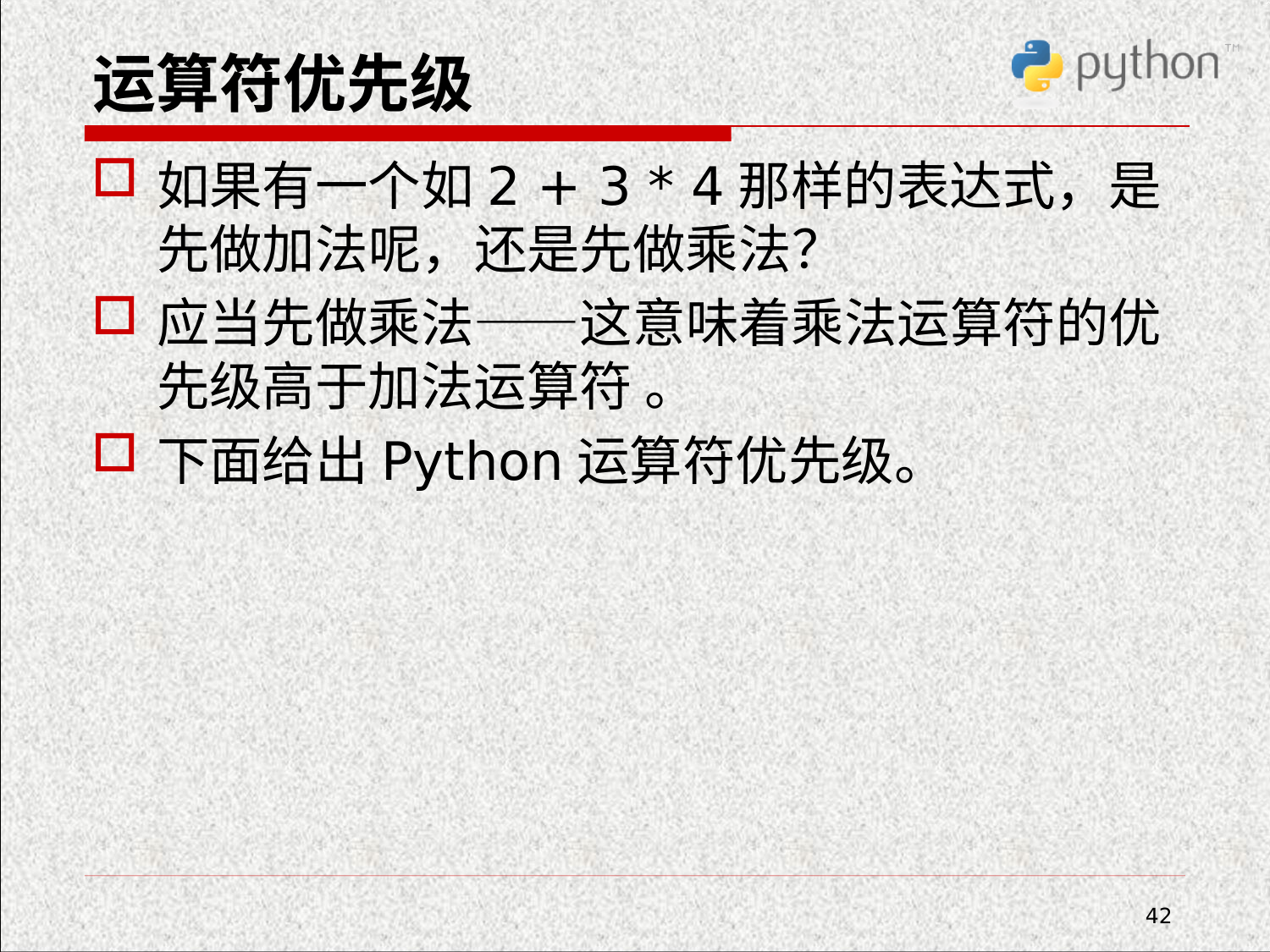

# 运算符优先级
如果有一个如2 + 3 * 4那样的表达式，是先做加法呢，还是先做乘法？
应当先做乘法——这意味着乘法运算符的优先级高于加法运算符 。
下面给出Python运算符优先级。

42